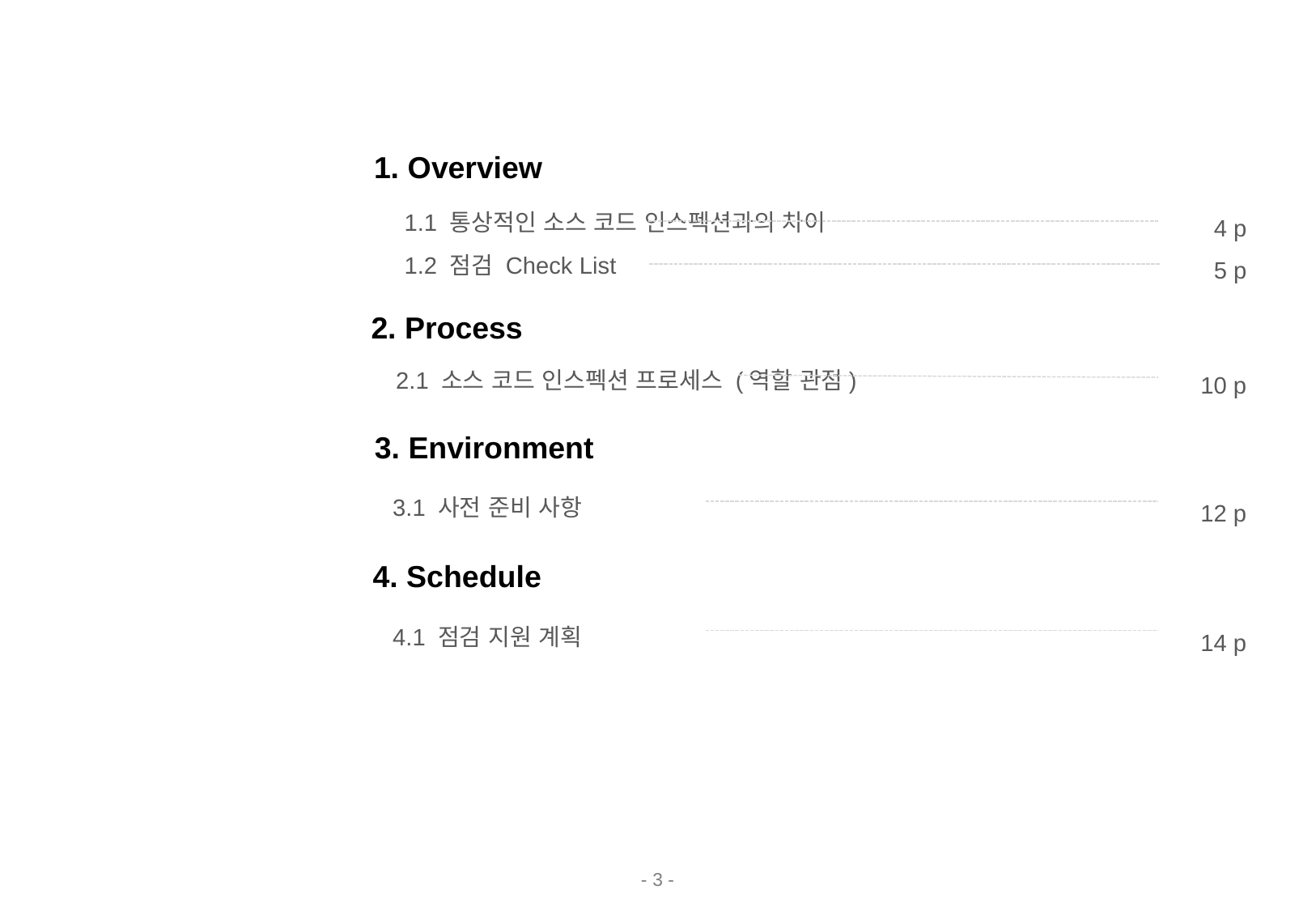

1. Overview
1.1 통상적인 소스 코드 인스펙션과의 차이
1.2 점검 Check List
 4 p
5 p
2. Process
2.1 소스 코드 인스펙션 프로세스 (역할 관점)
 10 p
3. Environment
3.1 사전 준비 사항
 12 p
4. Schedule
4.1 점검 지원 계획
 14 p